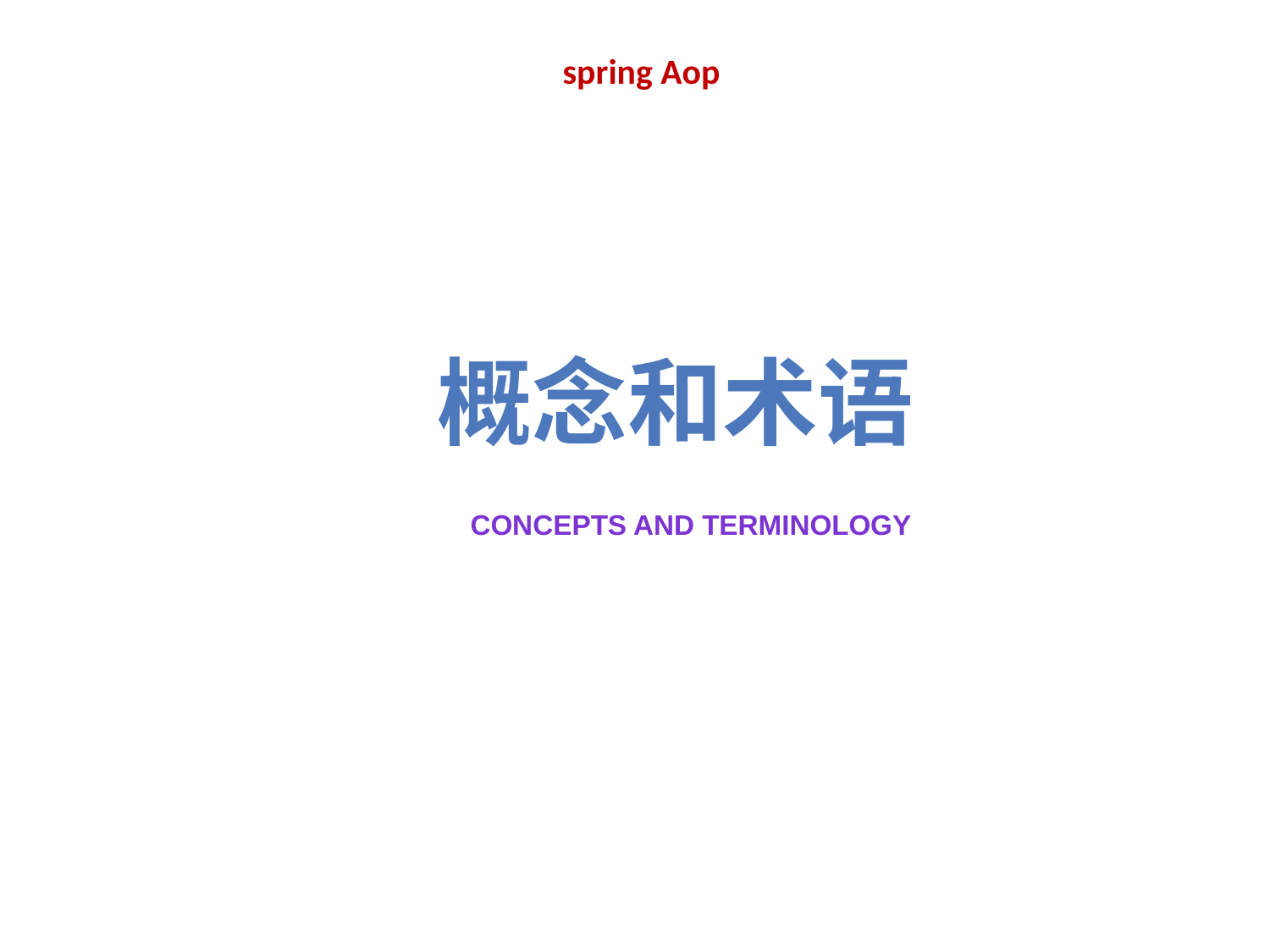

# spring Aop
概念和术语
concepts and terminology